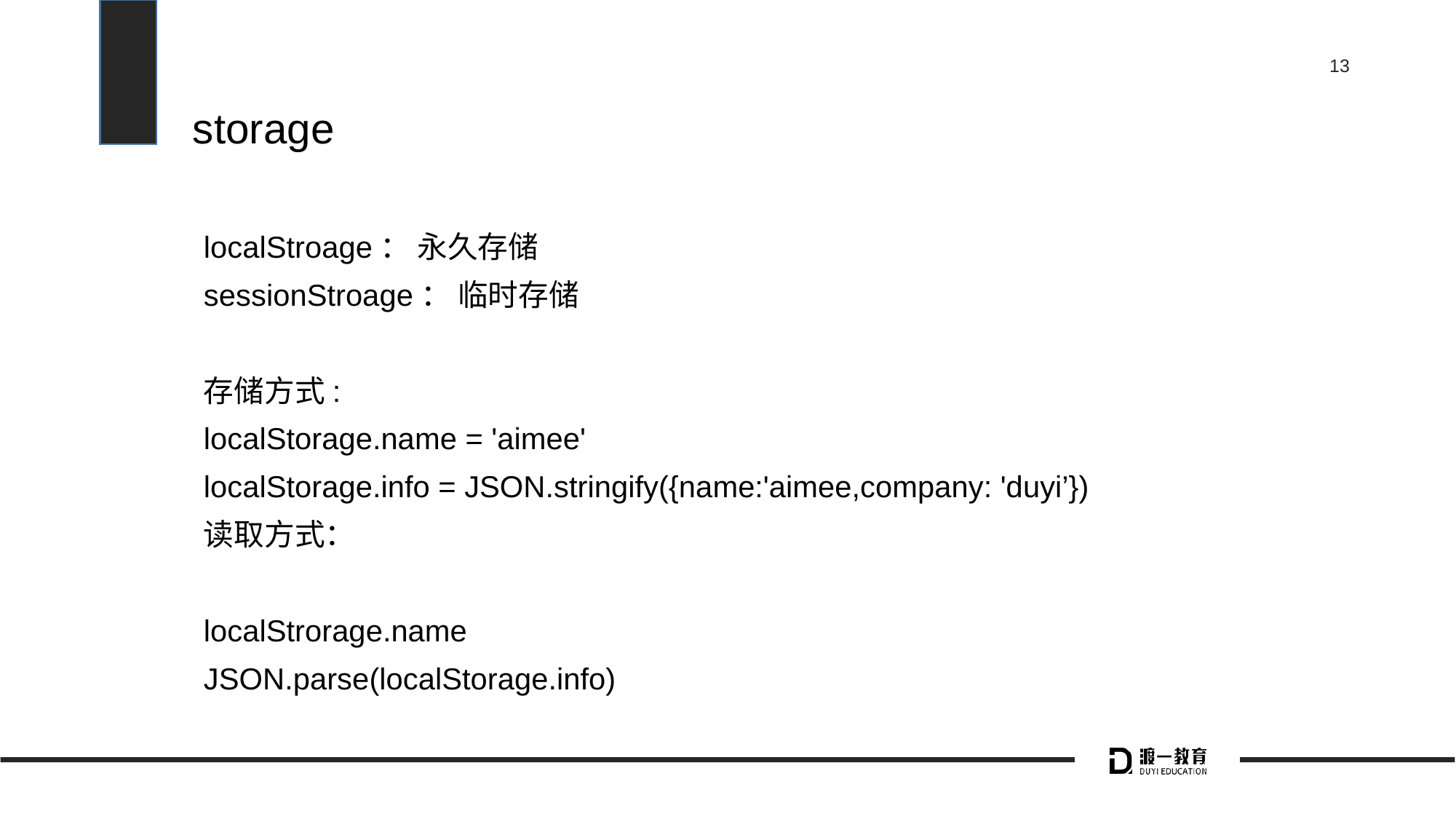

# storage
localStroage： 永久存储
sessionStroage： 临时存储

存储方式:
localStorage.name = 'aimee'
localStorage.info = JSON.stringify({name:'aimee,company: 'duyi’})
读取方式：

localStrorage.name
JSON.parse(localStorage.info)